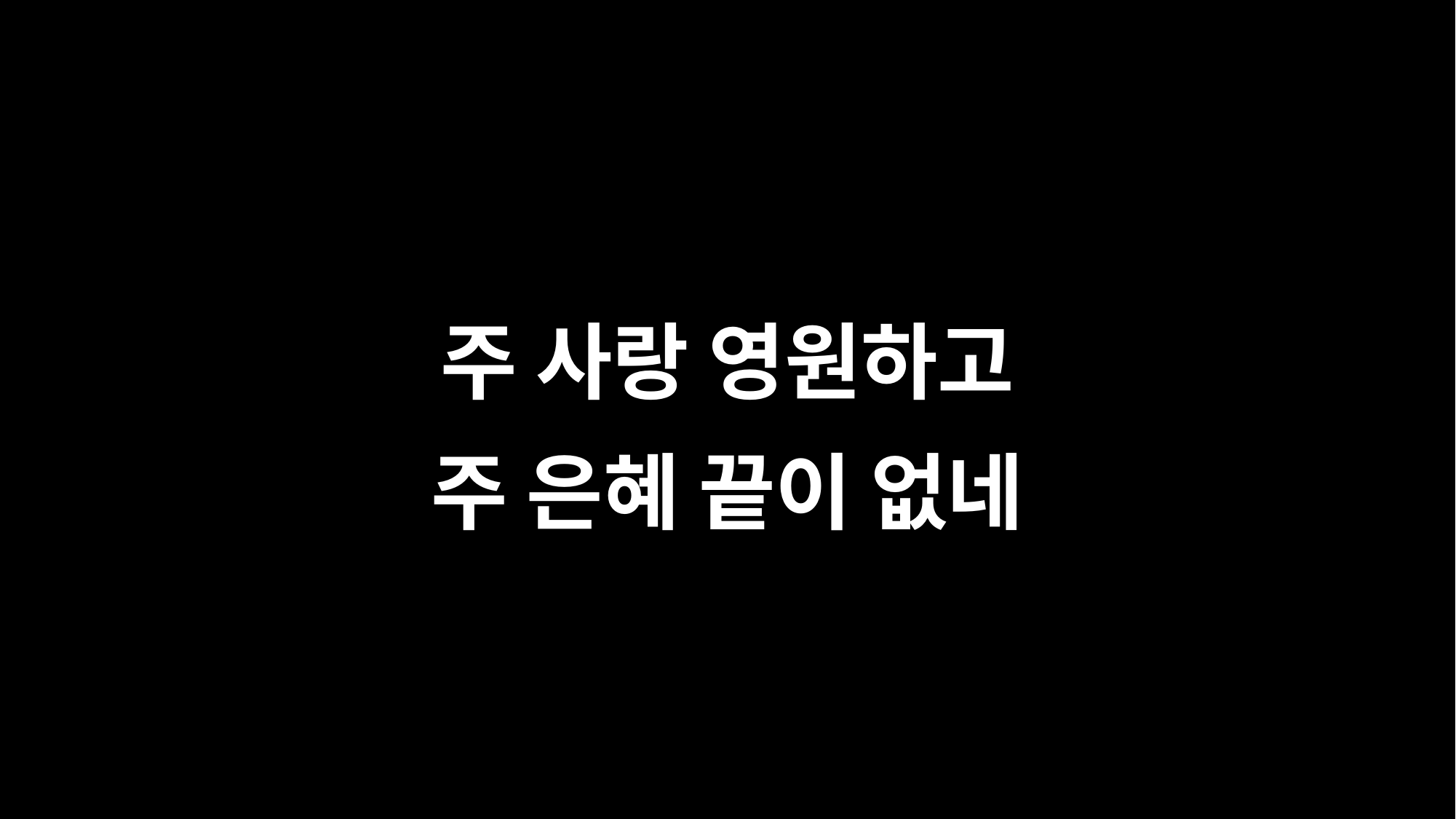

주 사랑 영원하고
주 은혜 끝이 없네